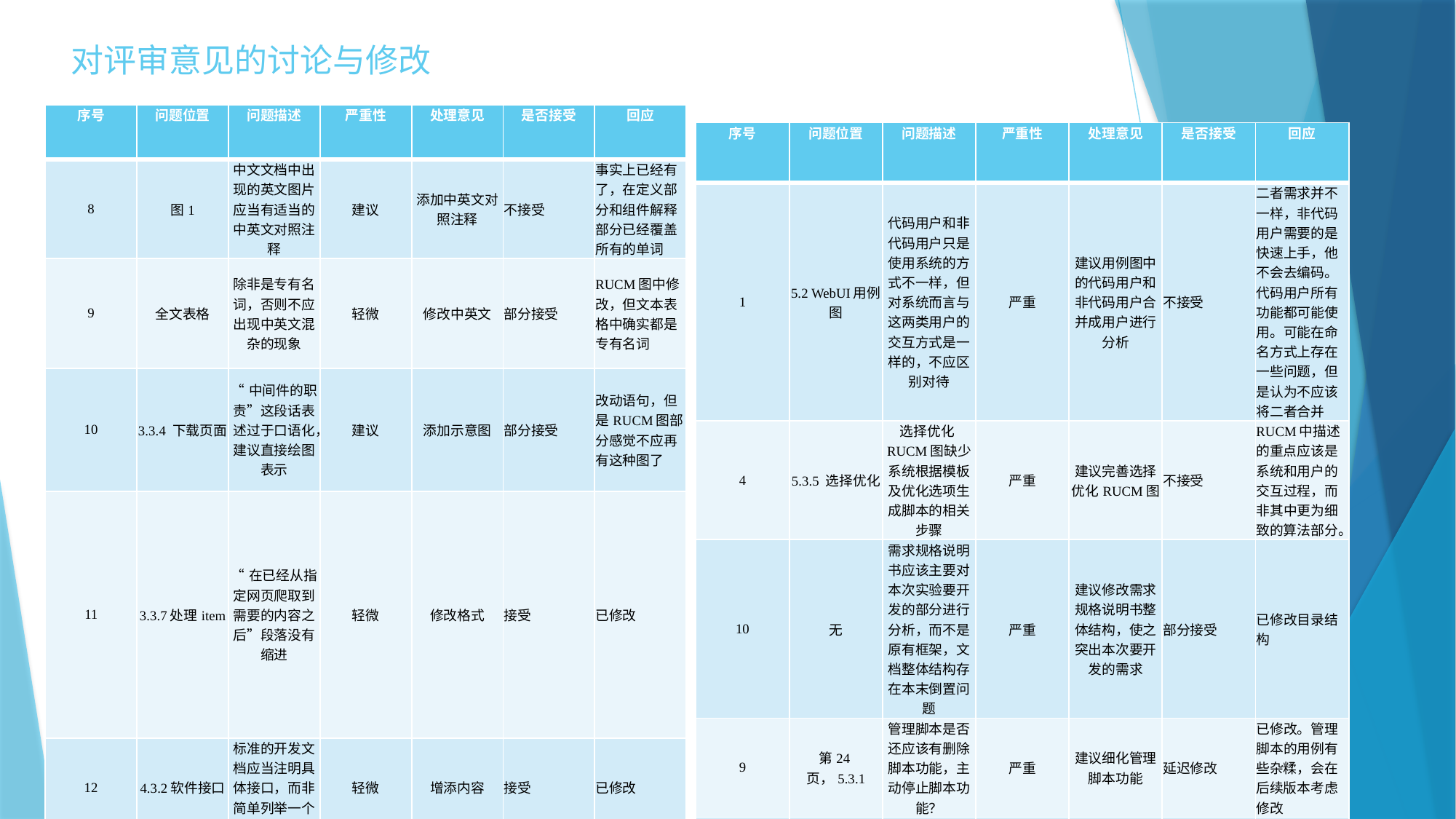

# 对评审意见的讨论与修改
| 序号 | 问题位置 | 问题描述 | 严重性 | 处理意见 | 是否接受 | 回应 |
| --- | --- | --- | --- | --- | --- | --- |
| 8 | 图1 | 中文文档中出现的英文图片应当有适当的中英文对照注释 | 建议 | 添加中英文对照注释 | 不接受 | 事实上已经有了，在定义部分和组件解释部分已经覆盖所有的单词 |
| 9 | 全文表格 | 除非是专有名词，否则不应出现中英文混杂的现象 | 轻微 | 修改中英文 | 部分接受 | RUCM图中修改，但文本表格中确实都是专有名词 |
| 10 | 3.3.4 下载页面 | “中间件的职责”这段话表述过于口语化，建议直接绘图表示 | 建议 | 添加示意图 | 部分接受 | 改动语句，但是RUCM图部分感觉不应再有这种图了 |
| 11 | 3.3.7处理item | “在已经从指定网页爬取到需要的内容之后”段落没有缩进 | 轻微 | 修改格式 | 接受 | 已修改 |
| 12 | 4.3.2软件接口 | 标准的开发文档应当注明具体接口，而非简单列举一个软件名 | 轻微 | 增添内容 | 接受 | 已修改 |
| 序号 | 问题位置 | 问题描述 | 严重性 | 处理意见 | 是否接受 | 回应 |
| --- | --- | --- | --- | --- | --- | --- |
| 1 | 5.2 WebUI用例图 | 代码用户和非代码用户只是使用系统的方式不一样，但对系统而言与这两类用户的交互方式是一样的，不应区别对待 | 严重 | 建议用例图中的代码用户和非代码用户合并成用户进行分析 | 不接受 | 二者需求并不一样，非代码用户需要的是快速上手，他不会去编码。代码用户所有功能都可能使用。可能在命名方式上存在一些问题，但是认为不应该将二者合并 |
| 4 | 5.3.5 选择优化 | 选择优化RUCM图缺少系统根据模板及优化选项生成脚本的相关步骤 | 严重 | 建议完善选择优化RUCM图 | 不接受 | RUCM中描述的重点应该是系统和用户的交互过程，而非其中更为细致的算法部分。 |
| 10 | 无 | 需求规格说明书应该主要对本次实验要开发的部分进行分析，而不是原有框架，文档整体结构存在本末倒置问题 | 严重 | 建议修改需求规格说明书整体结构，使之突出本次要开发的需求 | 部分接受 | 已修改目录结构 |
| 9 | 第24页，5.3.1 | 管理脚本是否还应该有删除脚本功能，主动停止脚本功能？ | 严重 | 建议细化管理脚本功能 | 延迟修改 | 已修改。管理脚本的用例有些杂糅，会在后续版本考虑修改 |
| 8 | 无 | 缺少针对所要开发的WebUI的非功能需求 | 严重 | 建议添加非功能需求 | 接受 | 已补充WebUI的非功能需求。 |